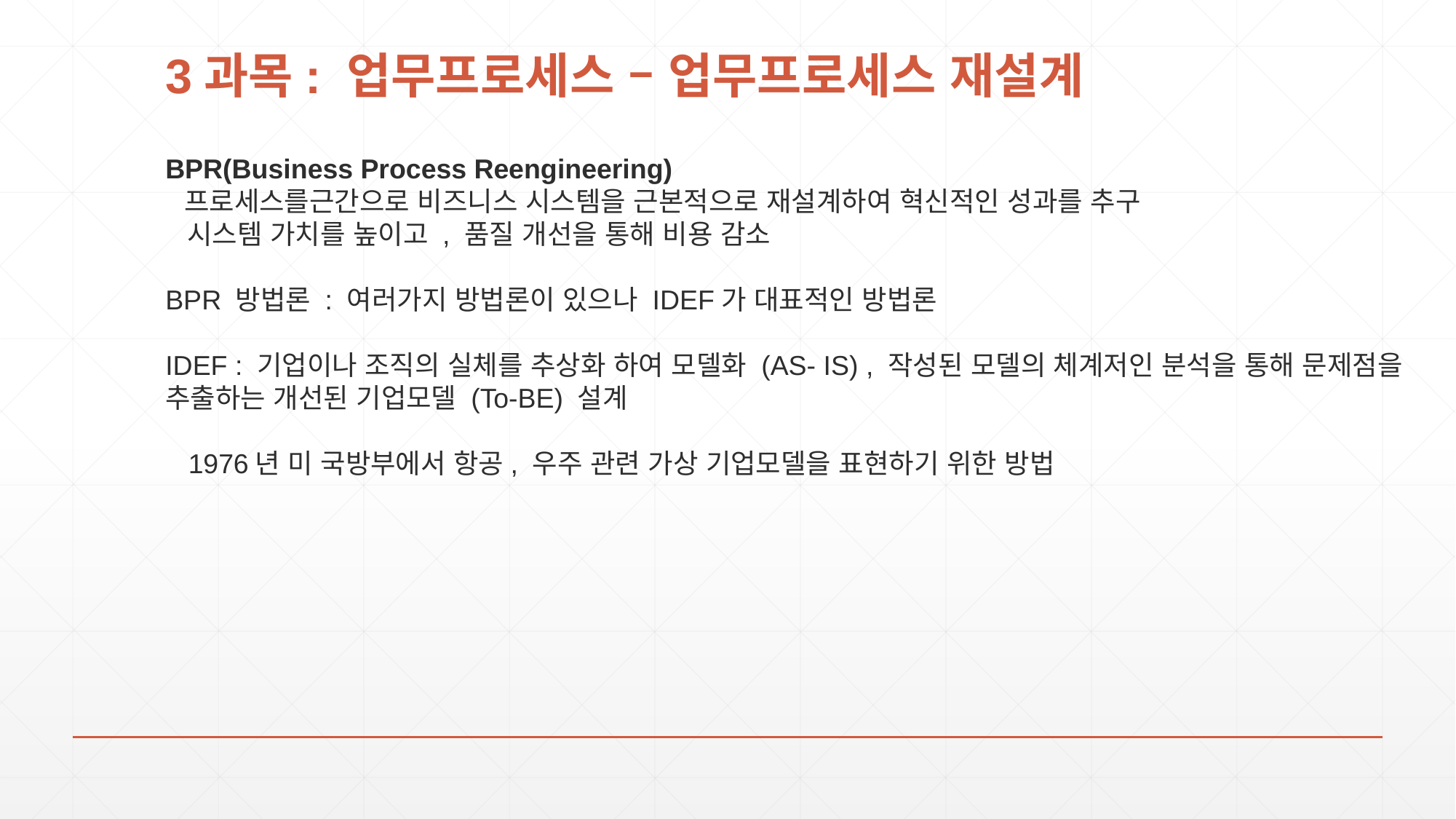

# 3과목: 업무프로세스 – 업무프로세스 재설계
BPR(Business Process Reengineering)
  프로세스를근간으로 비즈니스 시스템을 근본적으로 재설계하여 혁신적인 성과를 추구
  시스템 가치를 높이고 , 품질 개선을 통해 비용 감소

BPR 방법론 : 여러가지 방법론이 있으나 IDEF가 대표적인 방법론

IDEF : 기업이나 조직의 실체를 추상화 하여 모델화 (AS- IS) , 작성된 모델의 체계저인 분석을 통해 문제점을 추출하는 개선된 기업모델 (To-BE) 설계

   1976년 미 국방부에서 항공, 우주 관련 가상 기업모델을 표현하기 위한 방법